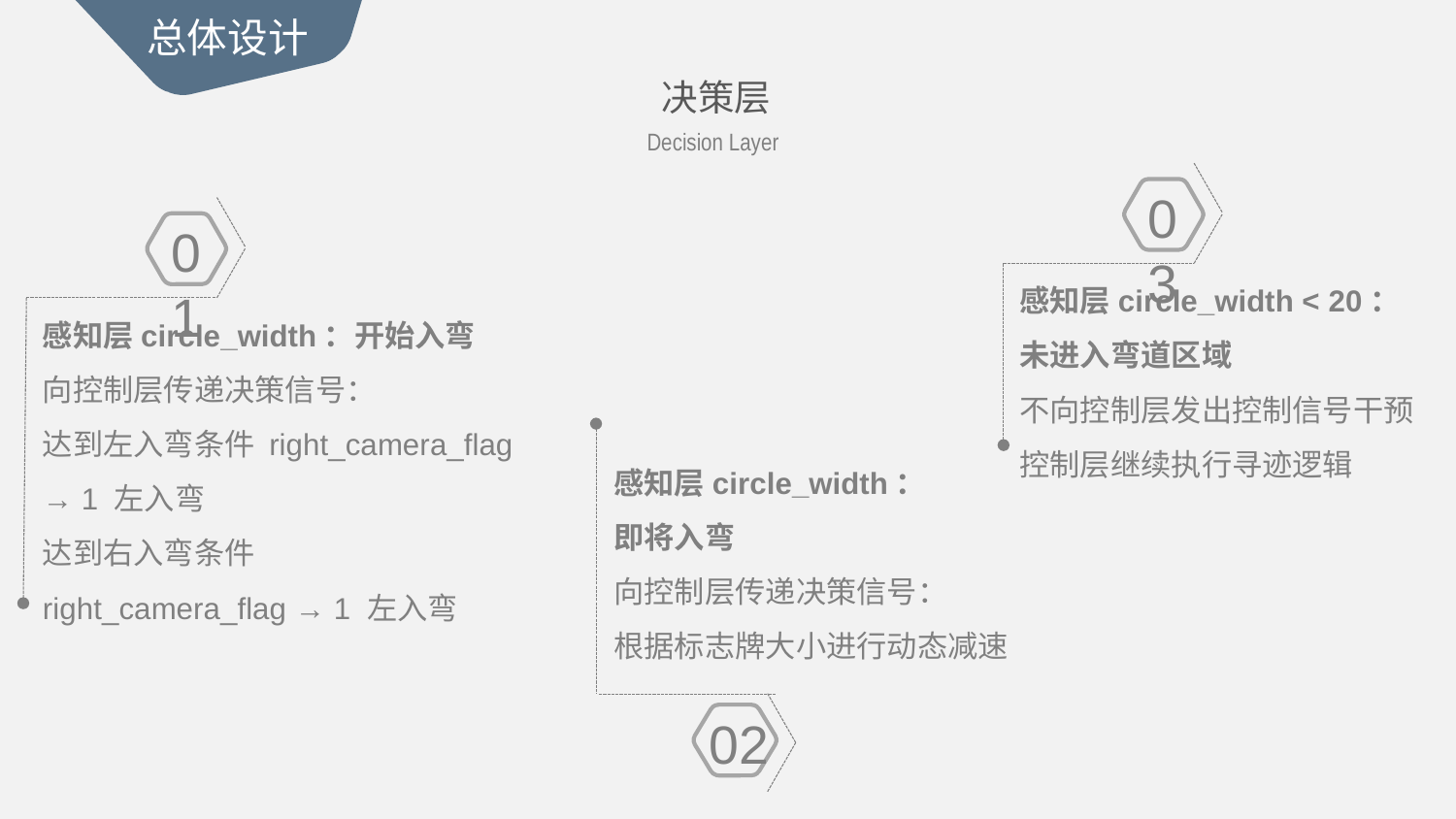

总体设计
决策层
Decision Layer
03

01

感知层circle_width < 20：
未进入弯道区域
不向控制层发出控制信号干预
控制层继续执行寻迹逻辑
感知层circle_width：开始入弯
向控制层传递决策信号：
达到左入弯条件 right_camera_flag → 1 左入弯
达到右入弯条件
right_camera_flag → 1 左入弯

感知层circle_width：
即将入弯
向控制层传递决策信号：
根据标志牌大小进行动态减速

02